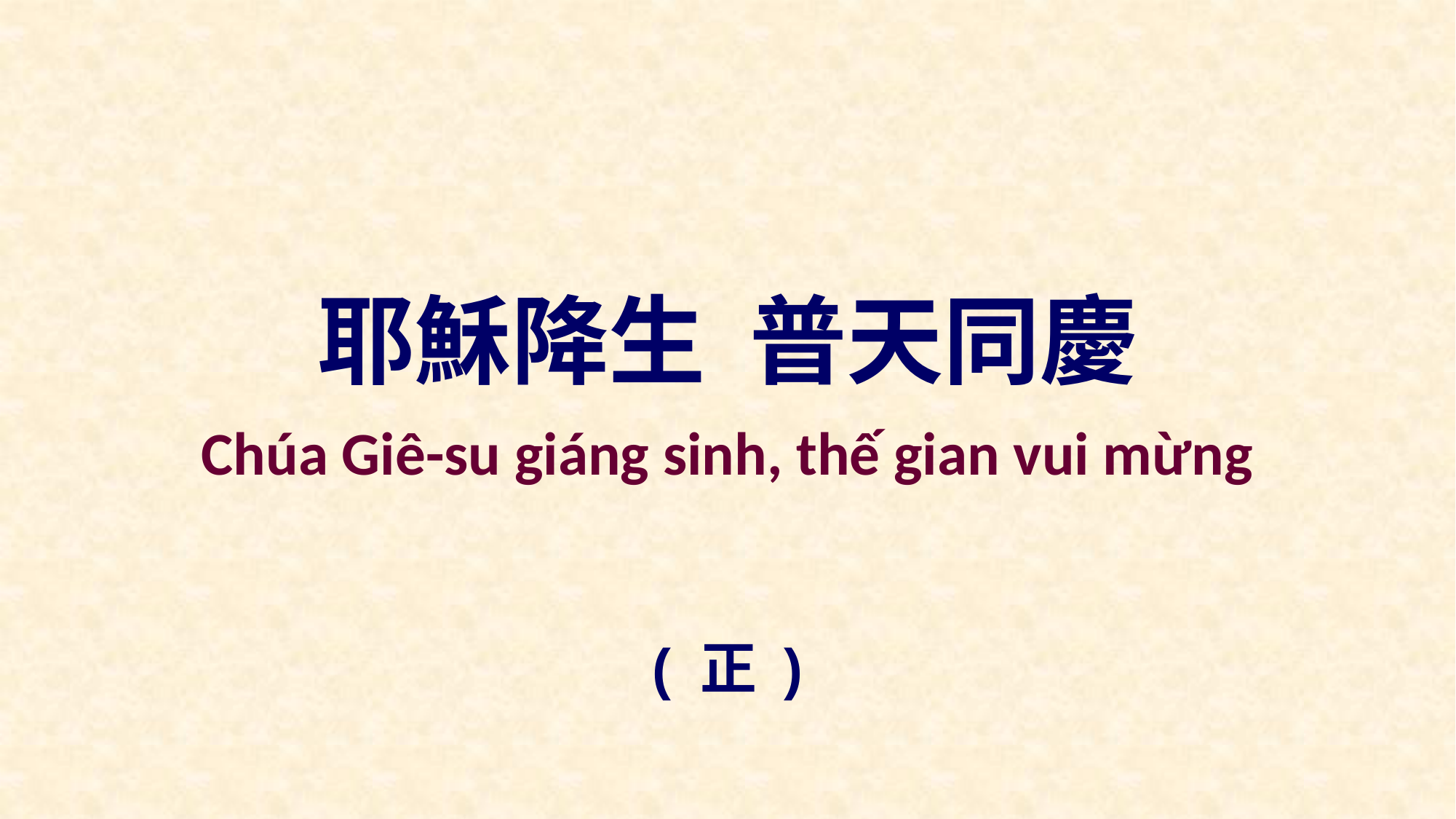

耶穌降生  普天同慶
Chúa Giê-su giáng sinh, thế gian vui mừng
( 正 )